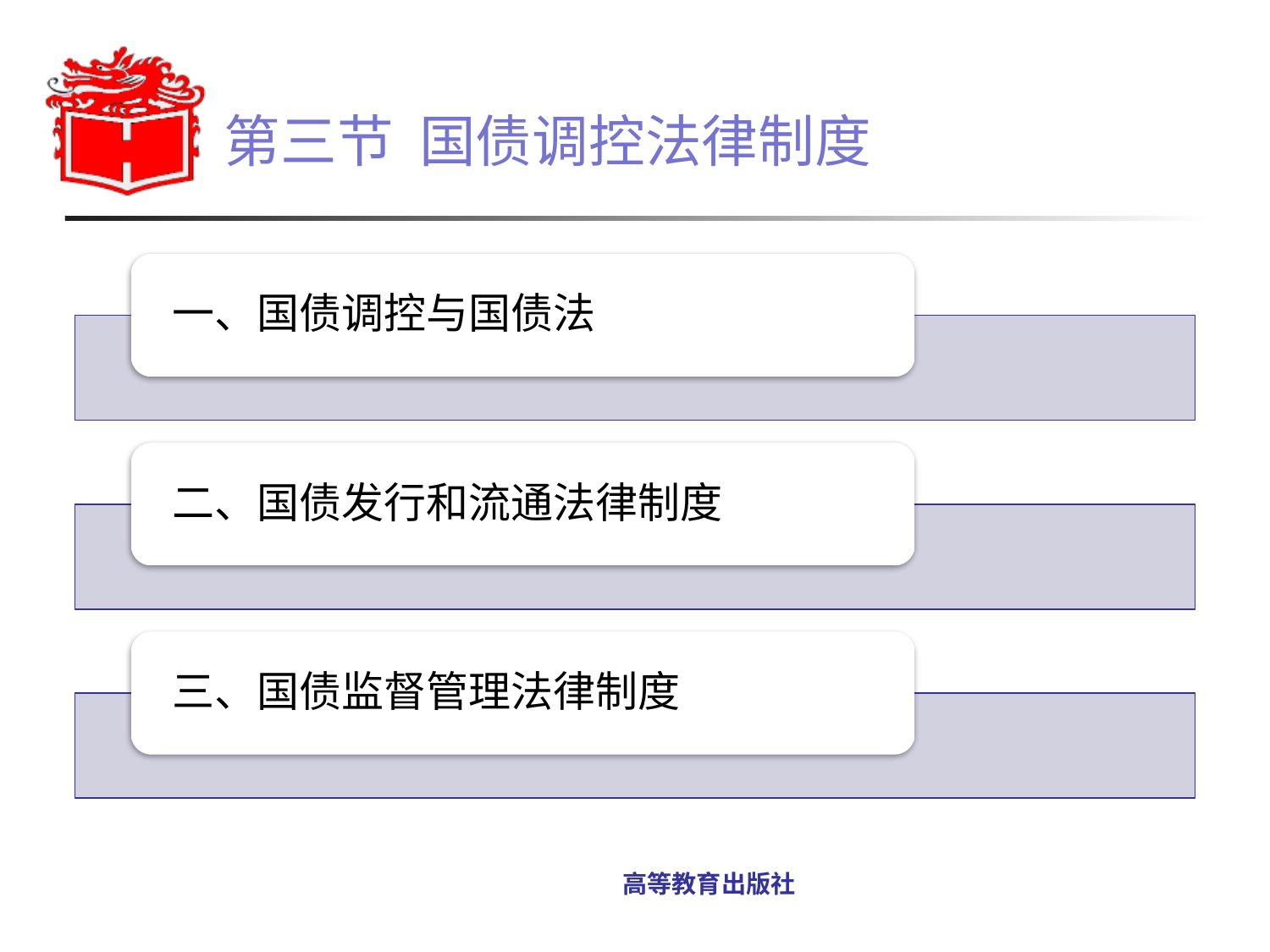

# 第三节  国债调控法律制度
一、国债调控与国债法
二、国债发行和流通法律制度
三、国债监督管理法律制度

高等教育出版社